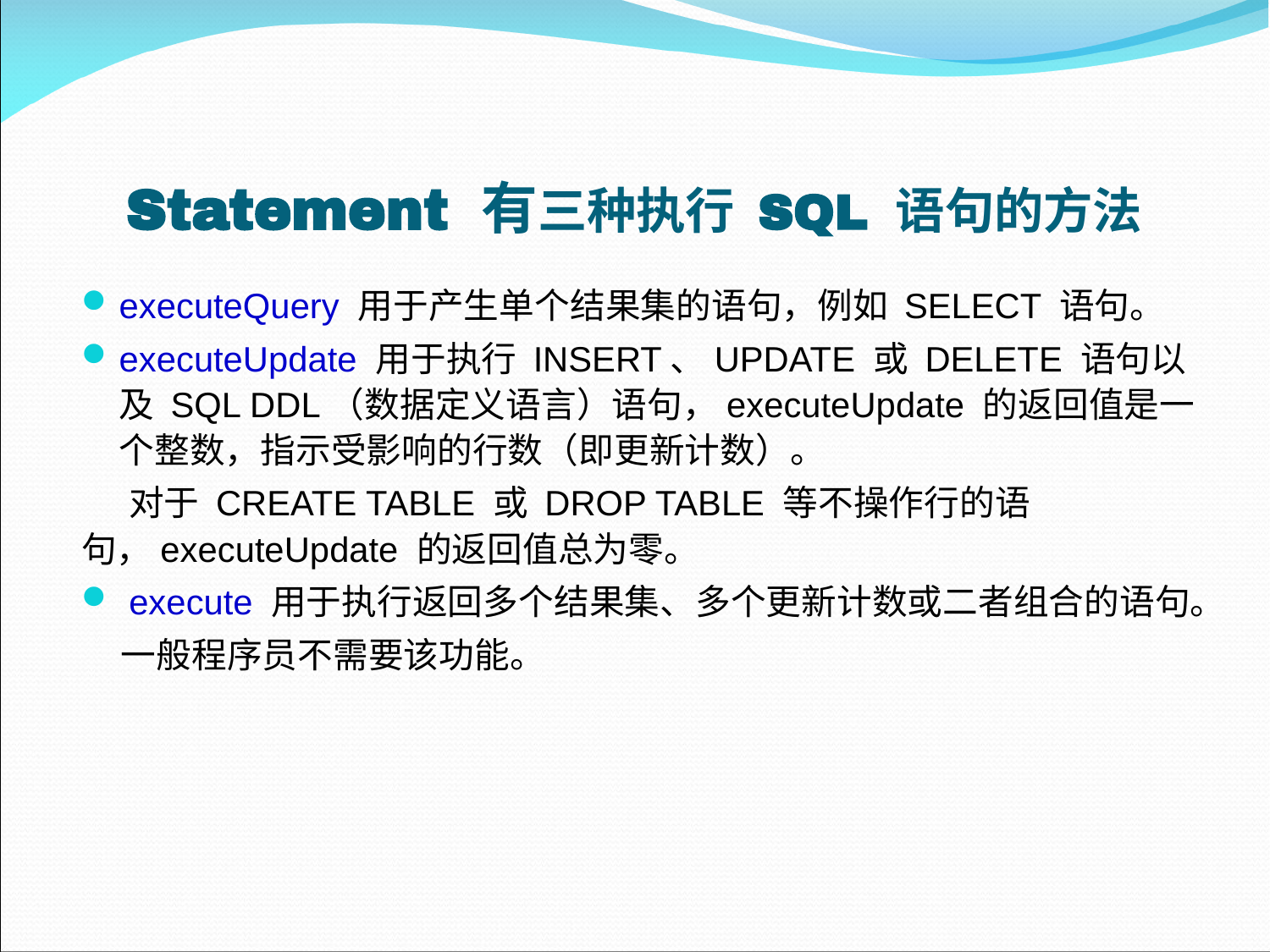

# Statement 有三种执行 SQL 语句的方法
executeQuery 用于产生单个结果集的语句，例如 SELECT 语句。
executeUpdate 用于执行 INSERT、UPDATE 或 DELETE 语句以及 SQL DDL（数据定义语言）语句，executeUpdate 的返回值是一个整数，指示受影响的行数（即更新计数）。
     对于 CREATE TABLE 或 DROP TABLE 等不操作行的语句，executeUpdate 的返回值总为零。
 execute 用于执行返回多个结果集、多个更新计数或二者组合的语句。
    一般程序员不需要该功能。